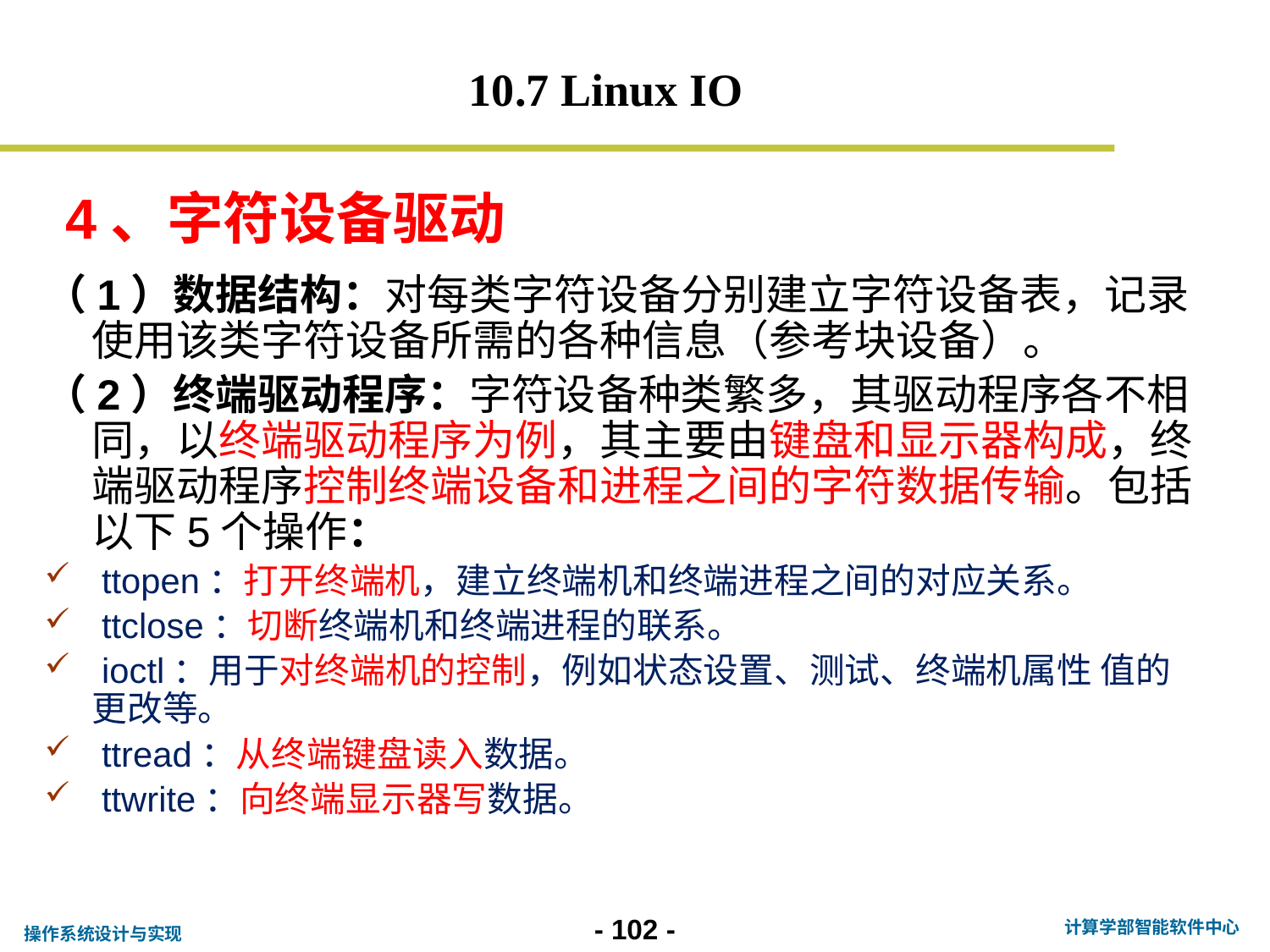

10.7 Linux IO
# 4、字符设备驱动
（1）数据结构：对每类字符设备分别建立字符设备表，记录使用该类字符设备所需的各种信息（参考块设备）。
（2）终端驱动程序：字符设备种类繁多，其驱动程序各不相同，以终端驱动程序为例，其主要由键盘和显示器构成，终端驱动程序控制终端设备和进程之间的字符数据传输。包括以下5个操作：
 ttopen：打开终端机，建立终端机和终端进程之间的对应关系。
 ttclose：切断终端机和终端进程的联系。
 ioctl：用于对终端机的控制，例如状态设置、测试、终端机属性 值的更改等。
 ttread：从终端键盘读入数据。
 ttwrite：向终端显示器写数据。